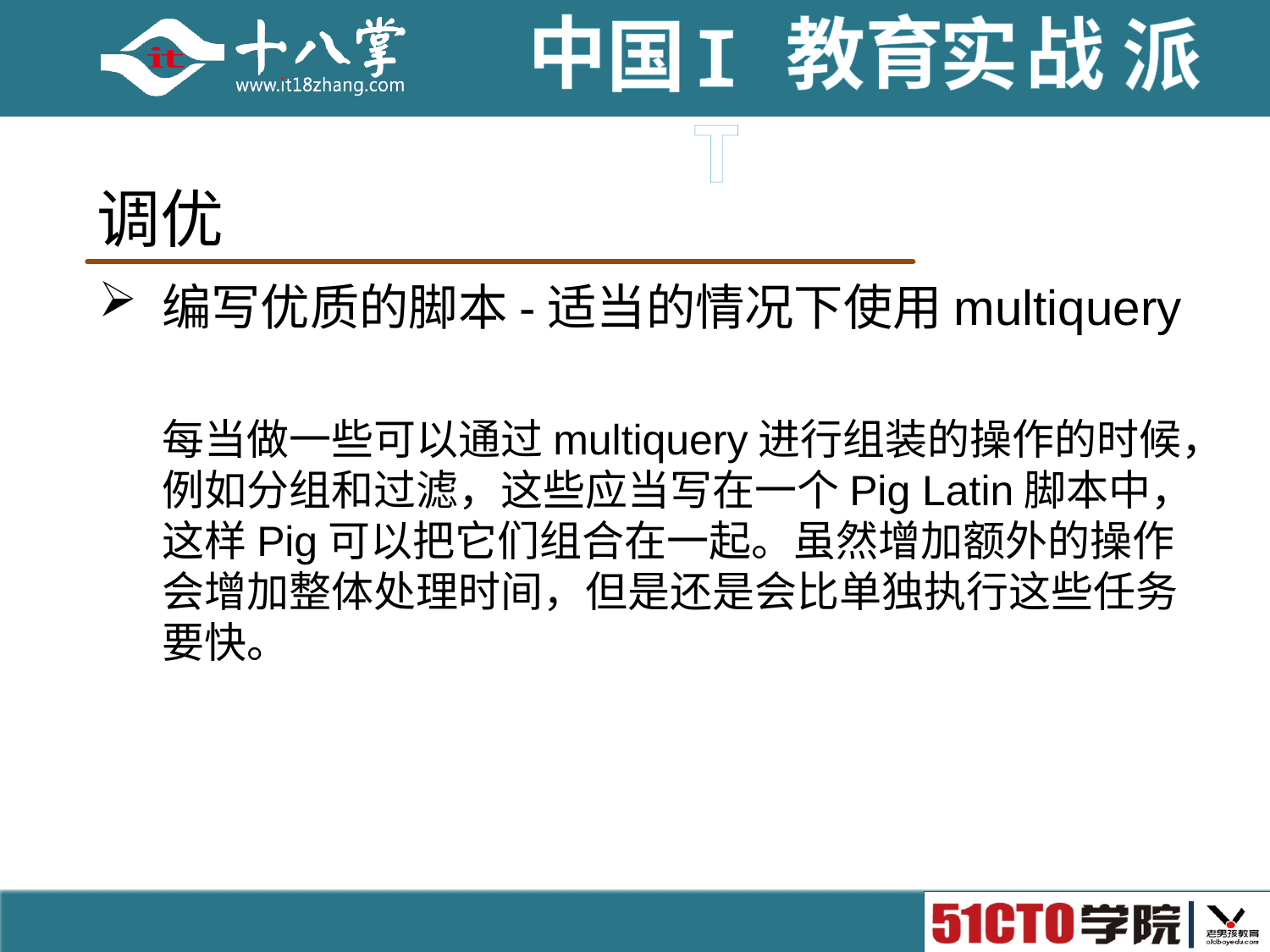

# 调优
编写优质的脚本-适当的情况下使用multiquery

每当做一些可以通过multiquery进行组装的操作的时候，例如分组和过滤，这些应当写在一个Pig Latin脚本中，这样Pig可以把它们组合在一起。虽然增加额外的操作会增加整体处理时间，但是还是会比单独执行这些任务要快。